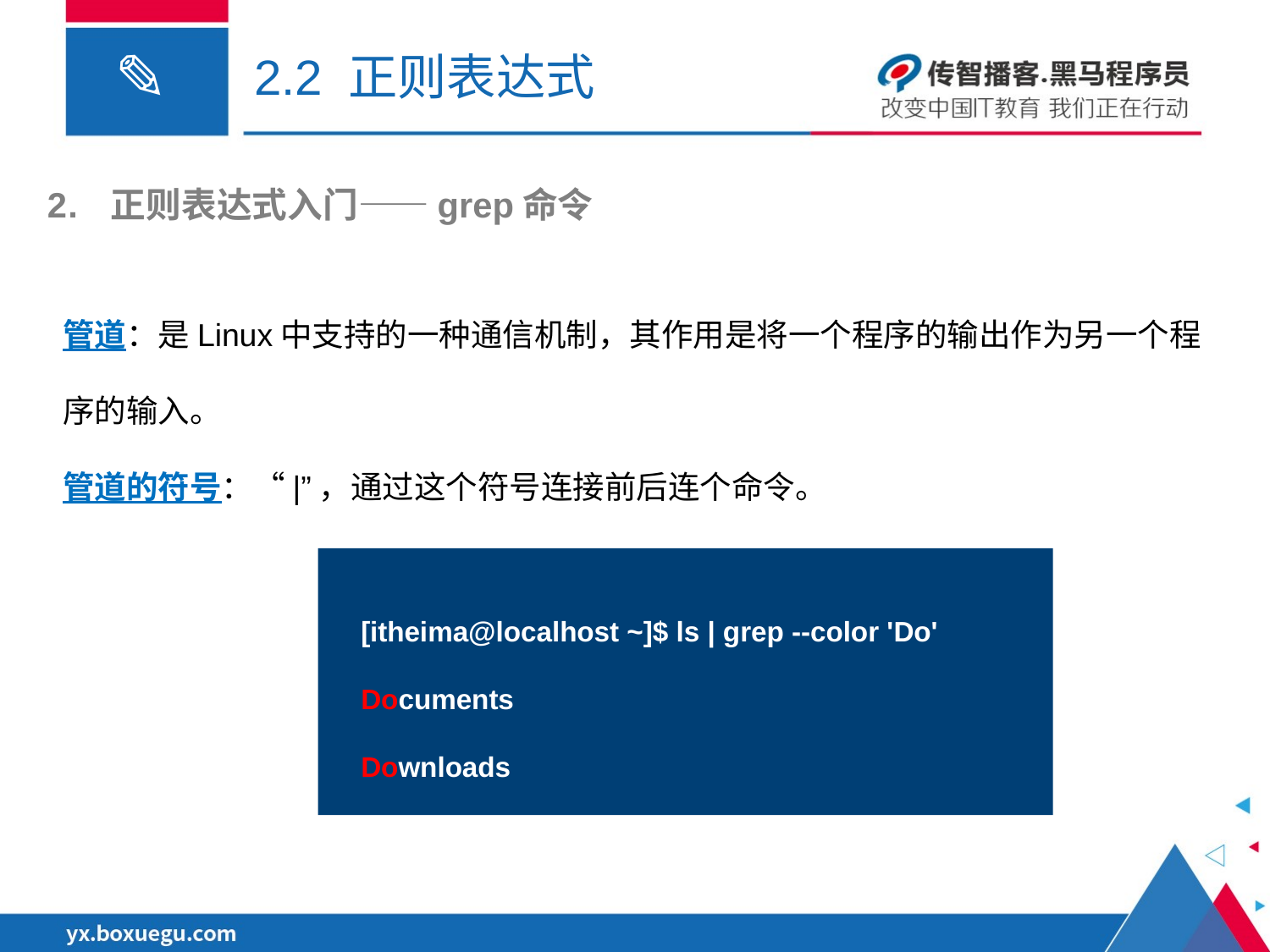

# 2.2 正则表达式
正则表达式入门——grep命令
管道：是Linux中支持的一种通信机制，其作用是将一个程序的输出作为另一个程序的输入。
管道的符号：“|”，通过这个符号连接前后连个命令。

[itheima@localhost ~]$ ls | grep --color 'Do'
Documents
Downloads